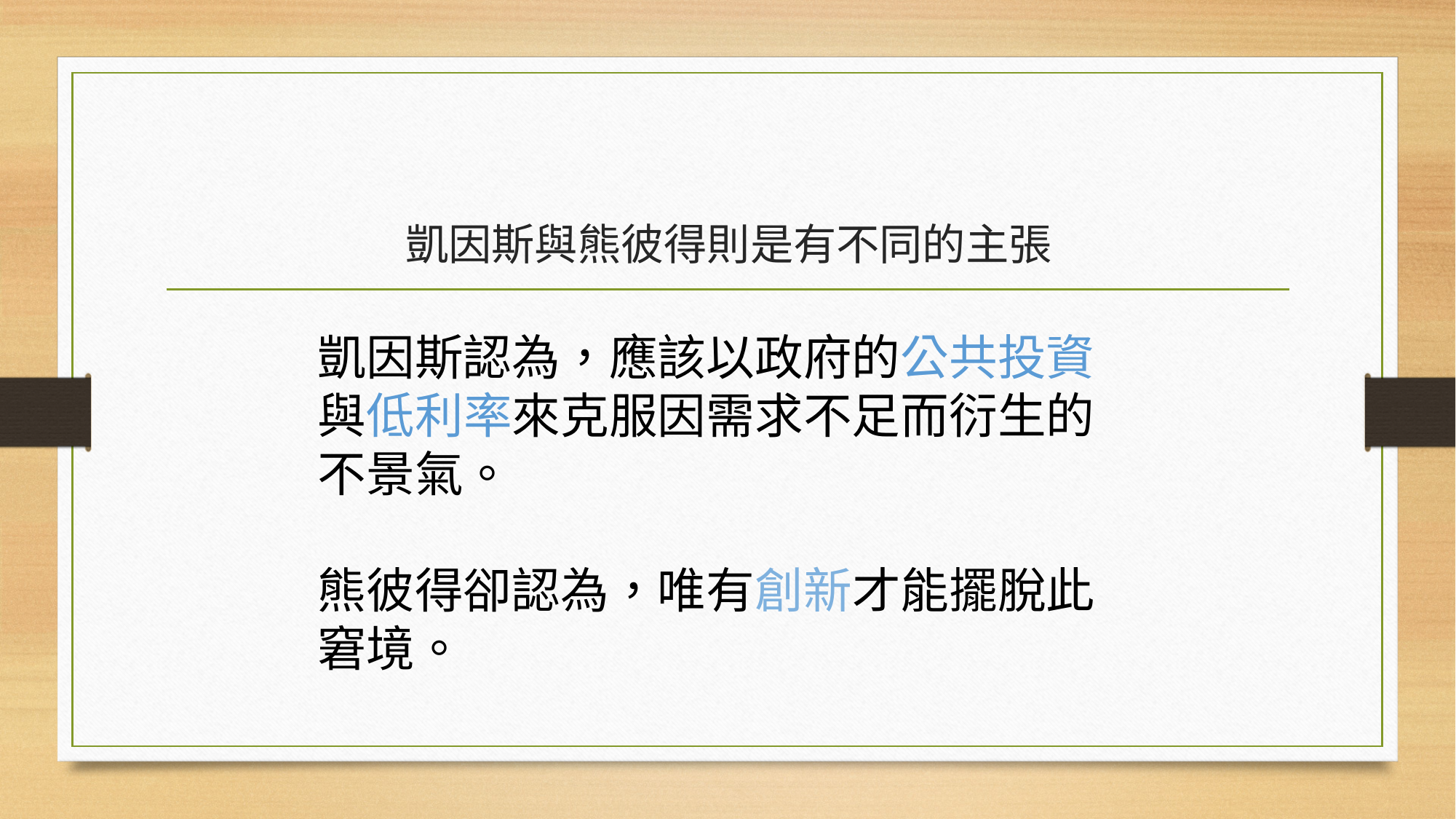

凱因斯與熊彼得則是有不同的主張

凱因斯認為，應該以政府的公共投資與低利率來克服因需求不足而衍生的不景氣。

熊彼得卻認為，唯有創新才能擺脫此窘境。